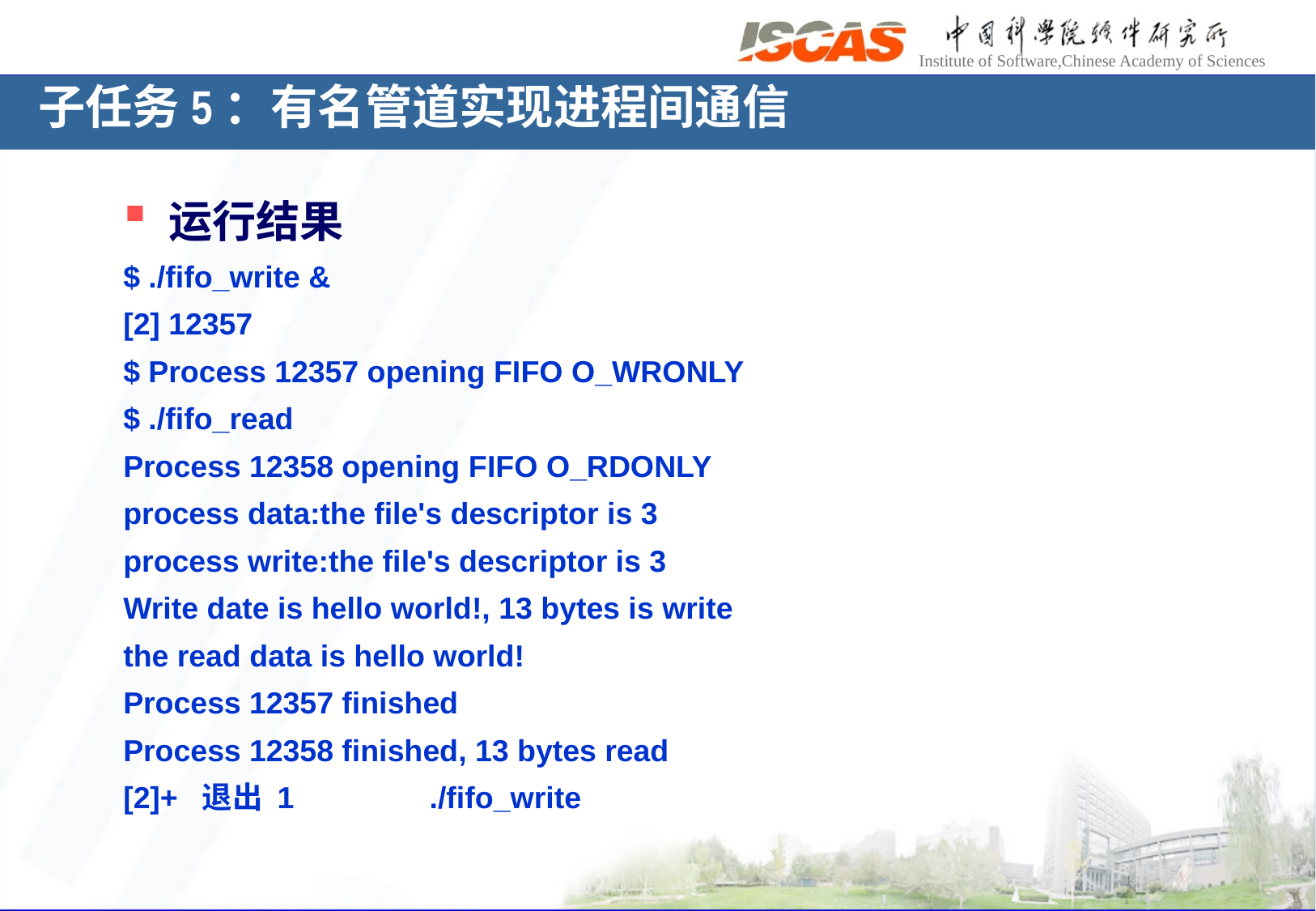

子任务5：有名管道实现进程间通信
运行结果
$ ./fifo_write &
[2] 12357
$ Process 12357 opening FIFO O_WRONLY
$ ./fifo_read
Process 12358 opening FIFO O_RDONLY
process data:the file's descriptor is 3
process write:the file's descriptor is 3
Write date is hello world!, 13 bytes is write
the read data is hello world!
Process 12357 finished
Process 12358 finished, 13 bytes read
[2]+  退出 1                ./fifo_write